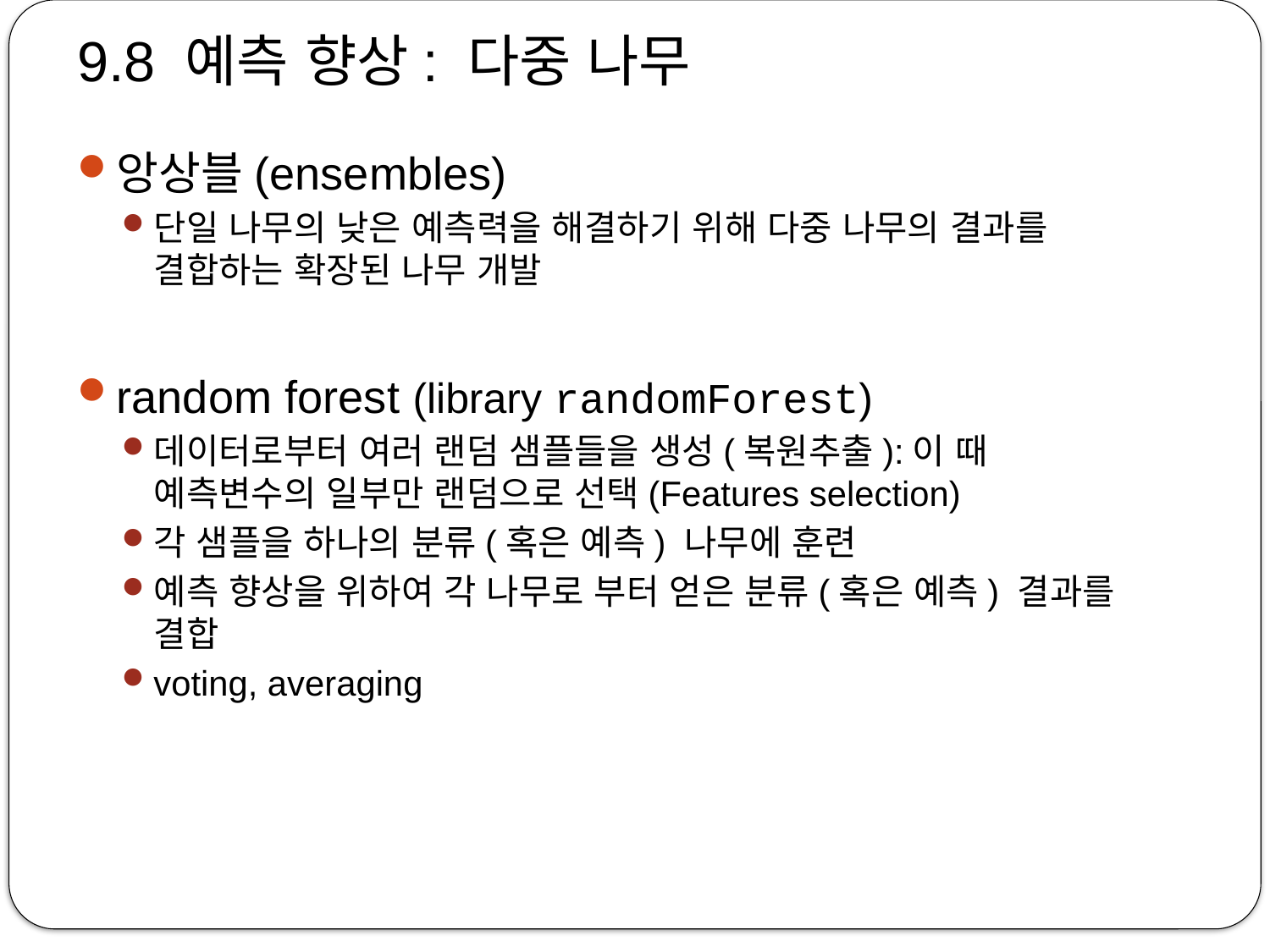

# 9.8 예측 향상: 다중 나무
앙상블(ensembles)
단일 나무의 낮은 예측력을 해결하기 위해 다중 나무의 결과를 결합하는 확장된 나무 개발

random forest (library randomForest)
데이터로부터 여러 랜덤 샘플들을 생성(복원추출):이 때 예측변수의 일부만 랜덤으로 선택(Features selection)
각 샘플을 하나의 분류(혹은 예측) 나무에 훈련
예측 향상을 위하여 각 나무로 부터 얻은 분류(혹은 예측) 결과를 결합
voting, averaging